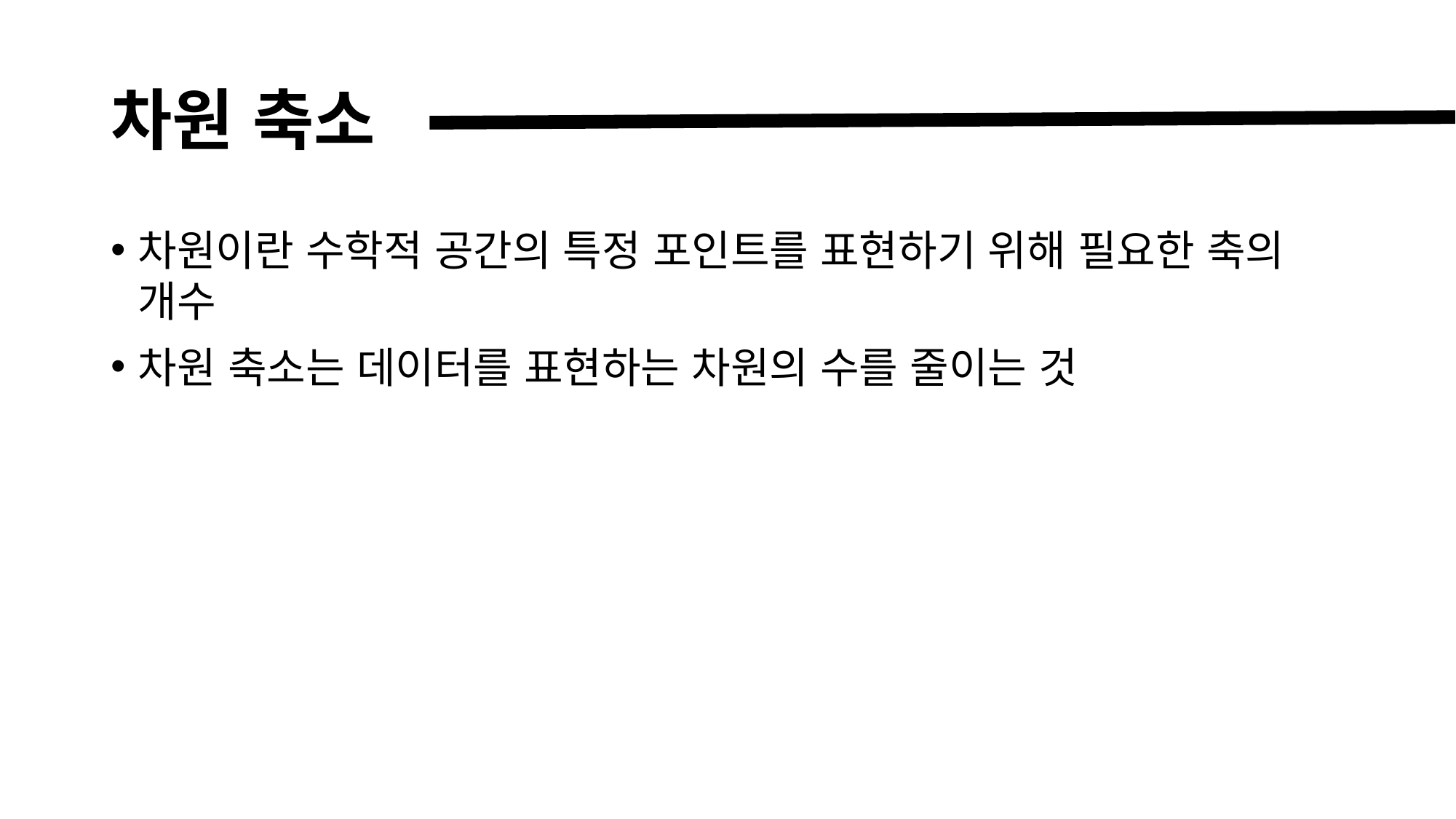

# 차원 축소
차원이란 수학적 공간의 특정 포인트를 표현하기 위해 필요한 축의 개수
차원 축소는 데이터를 표현하는 차원의 수를 줄이는 것